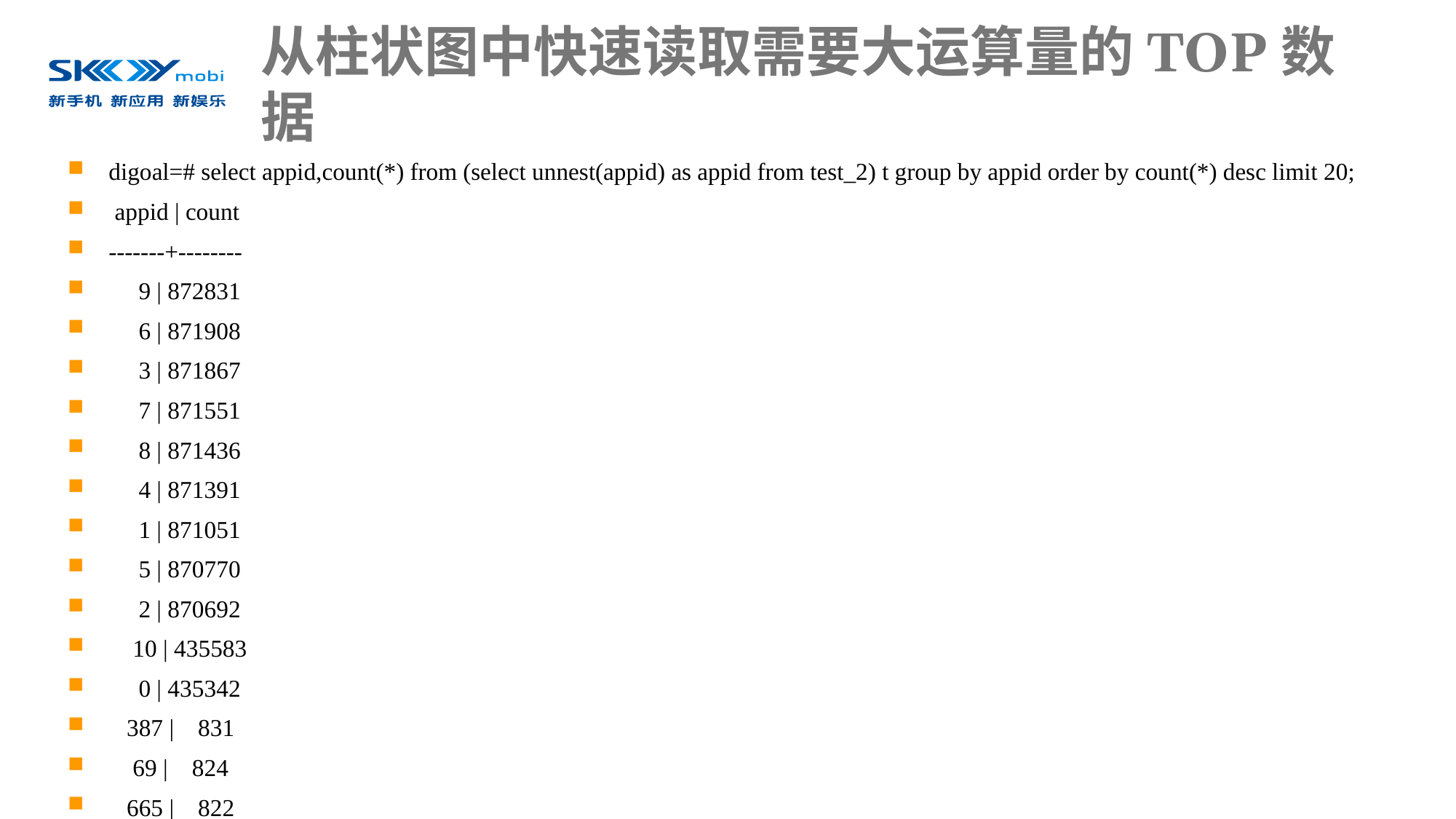

# 从柱状图中快速读取需要大运算量的TOP数据
digoal=# select appid,count(*) from (select unnest(appid) as appid from test_2) t group by appid order by count(*) desc limit 20;
 appid | count
-------+--------
     9 | 872831
     6 | 871908
     3 | 871867
     7 | 871551
     8 | 871436
     4 | 871391
     1 | 871051
     5 | 870770
     2 | 870692
    10 | 435583
     0 | 435342
   387 |    831
    69 |    824
   665 |    822
   703 |    816
   651 |    811
   520 |    809
   435 |    809
   783 |    806
   671 |    806
(20 rows)